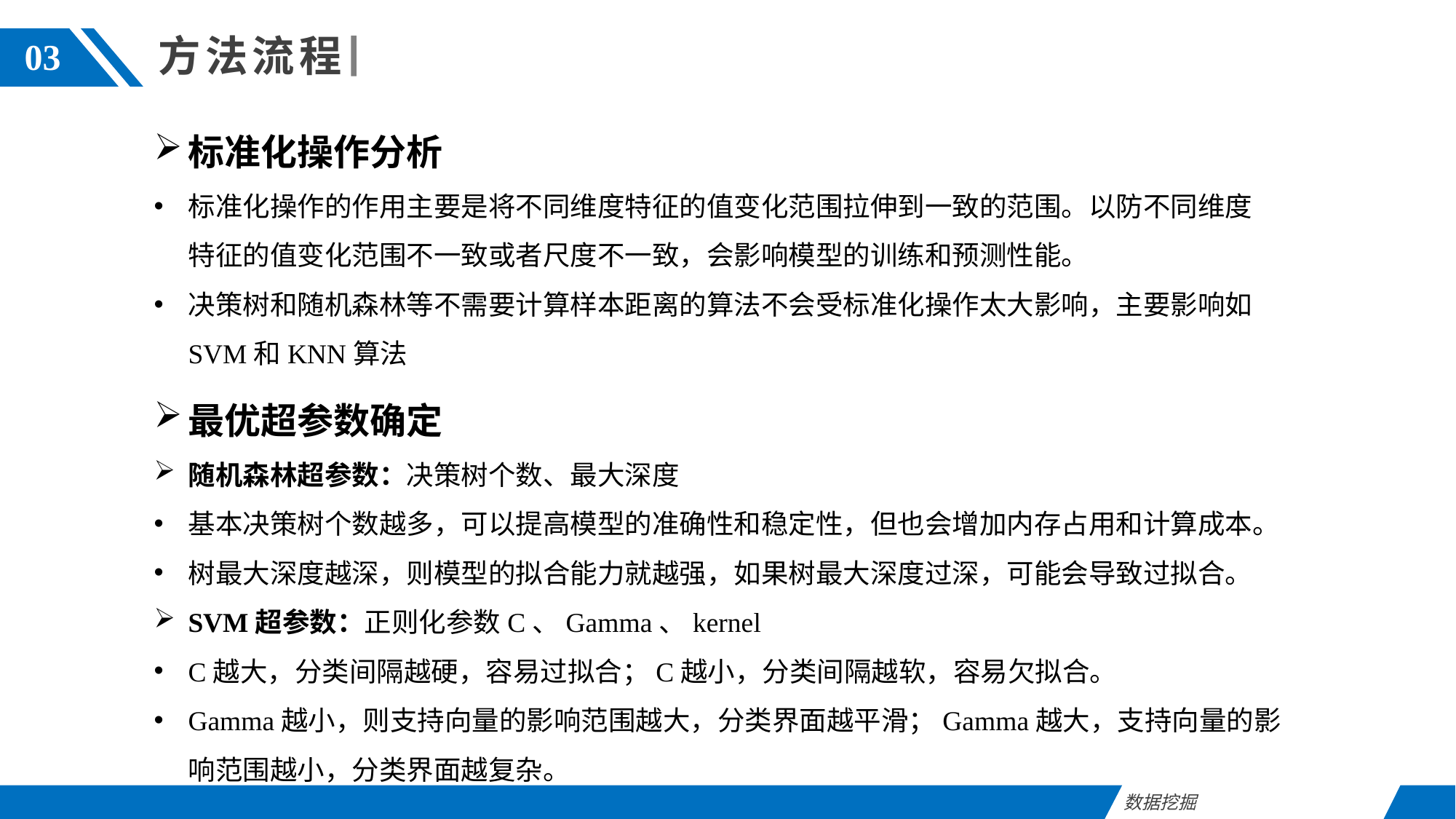

方法流程

03

标准化操作分析
标准化操作的作用主要是将不同维度特征的值变化范围拉伸到一致的范围。以防不同维度特征的值变化范围不一致或者尺度不一致，会影响模型的训练和预测性能。
决策树和随机森林等不需要计算样本距离的算法不会受标准化操作太大影响，主要影响如SVM和KNN算法

最优超参数确定
随机森林超参数：决策树个数、最大深度
基本决策树个数越多，可以提高模型的准确性和稳定性，但也会增加内存占用和计算成本。
树最大深度越深，则模型的拟合能力就越强，如果树最大深度过深，可能会导致过拟合。
SVM超参数：正则化参数C、Gamma、kernel
C越大，分类间隔越硬，容易过拟合；C越小，分类间隔越软，容易欠拟合。
Gamma越小，则支持向量的影响范围越大，分类界面越平滑；Gamma越大，支持向量的影响范围越小，分类界面越复杂。

数据挖掘